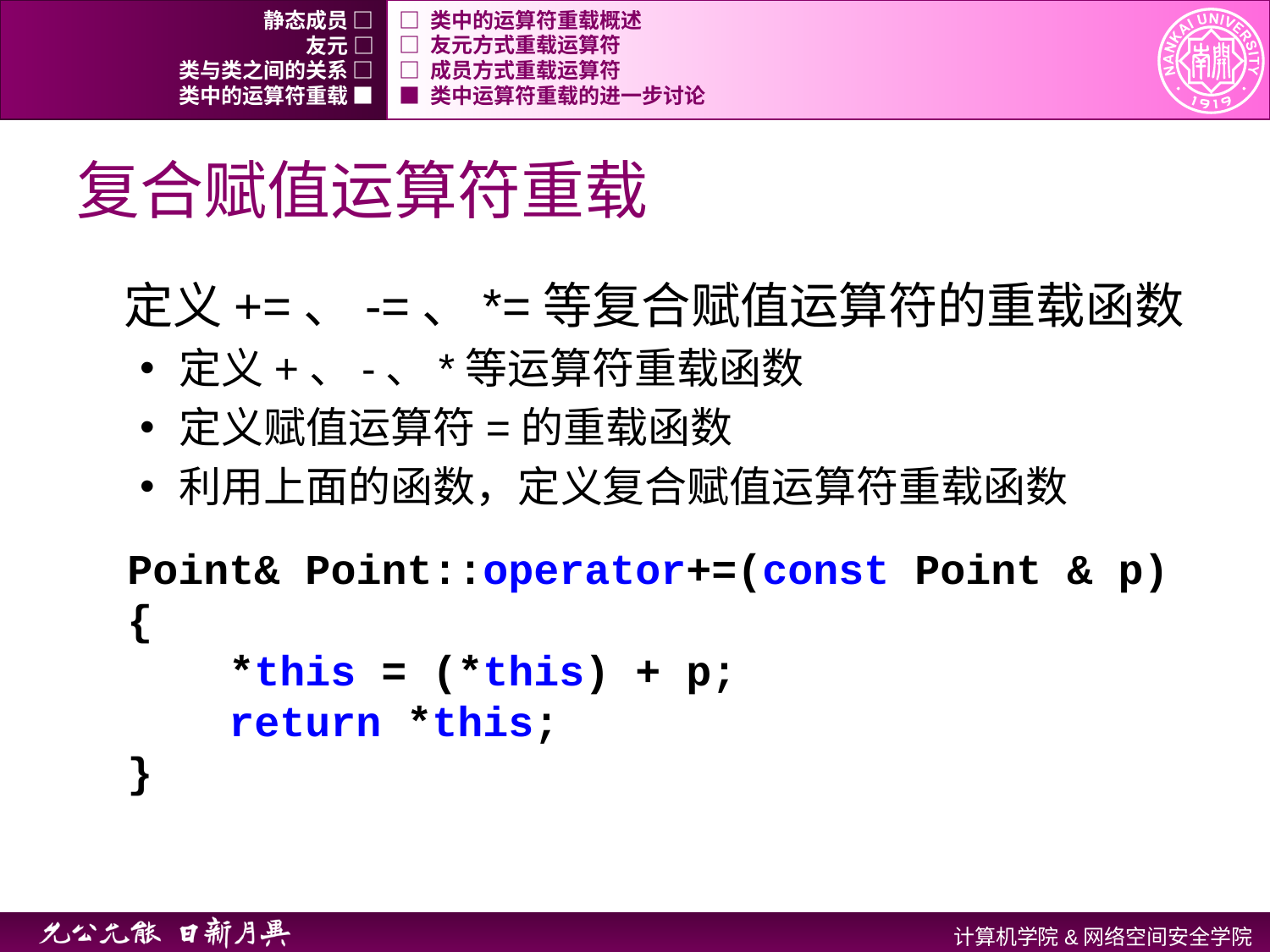

静态成员 □
□ 类中的运算符重载概述
友元 □
□ 友元方式重载运算符
类与类之间的关系 □
□ 成员方式重载运算符
类中的运算符重载 ■

■ 类中运算符重载的进一步讨论
# 复合赋值运算符重载
定义+=、-=、*=等复合赋值运算符的重载函数
定义+、-、*等运算符重载函数
定义赋值运算符=的重载函数
利用上面的函数，定义复合赋值运算符重载函数
Point& Point::operator+=(const Point & p)
{
    *this = (*this) + p;
    return *this;
}